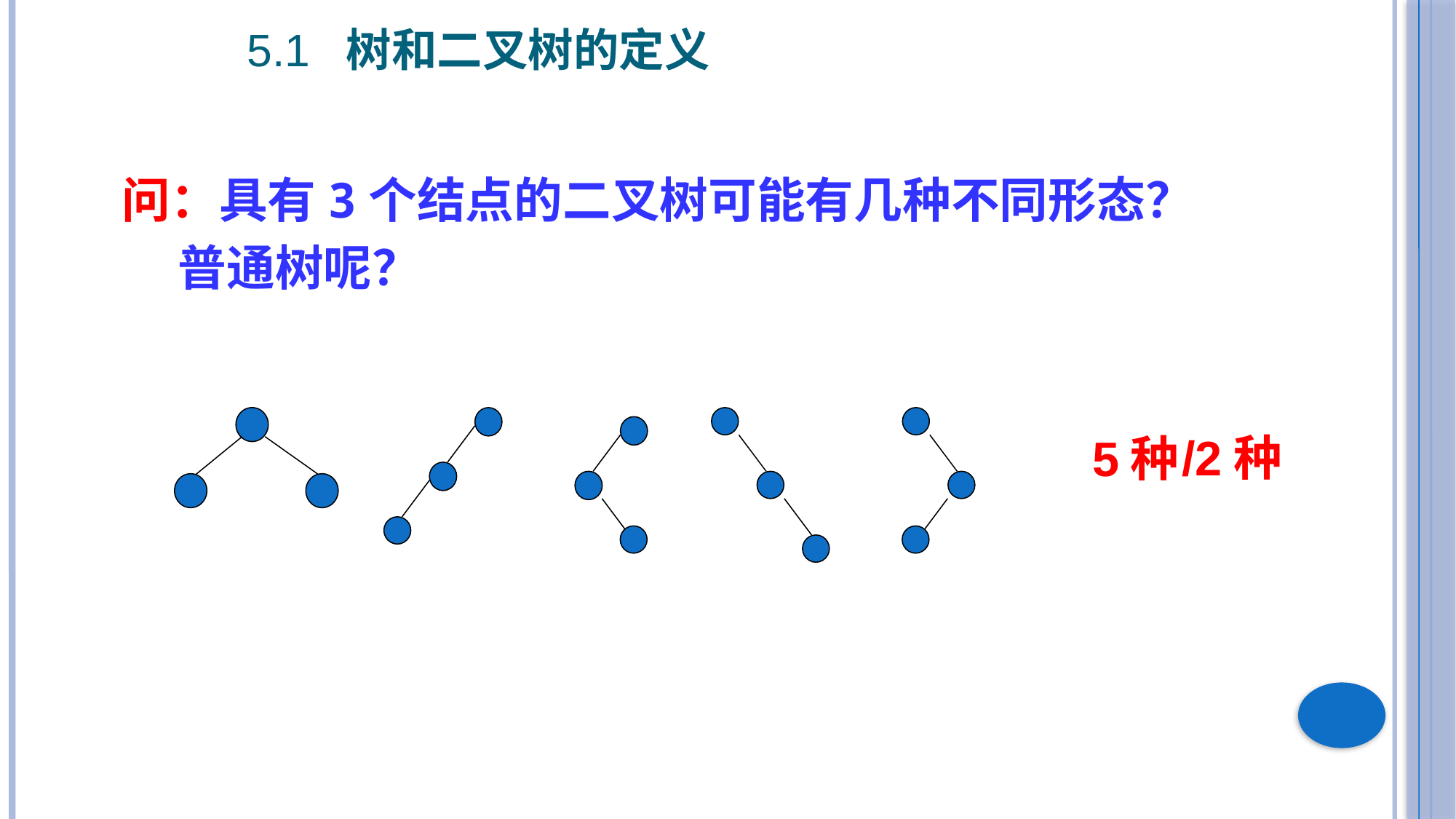

5.1  树和二叉树的定义
问：具有3个结点的二叉树可能有几种不同形态？
    普通树呢？

/2种
5种